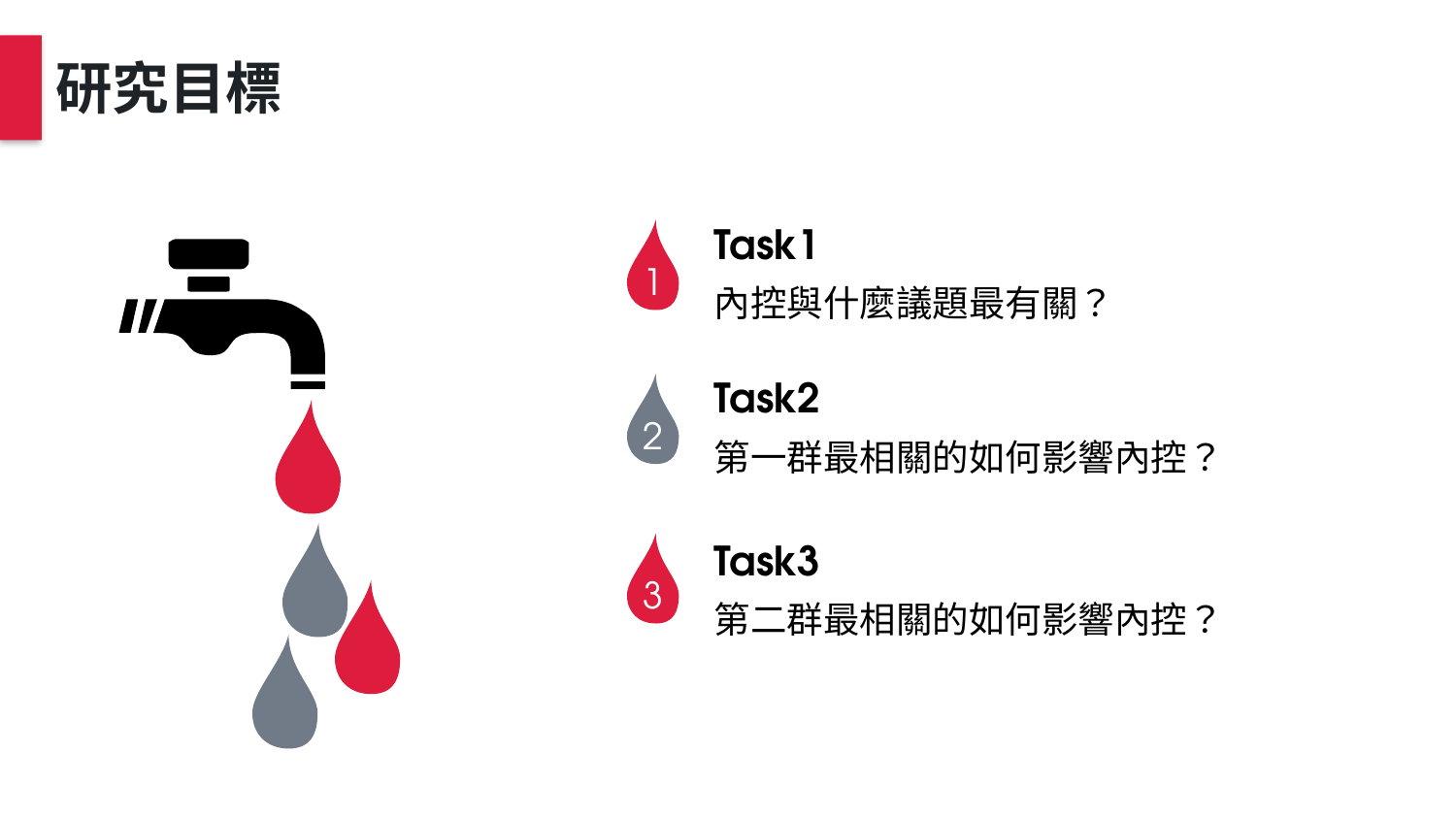

研究目標
Task1
內控與什麼議題最有關？
1

Task2
第一群最相關的如何影響內控？
2

Task3
第二群最相關的如何影響內控？

3